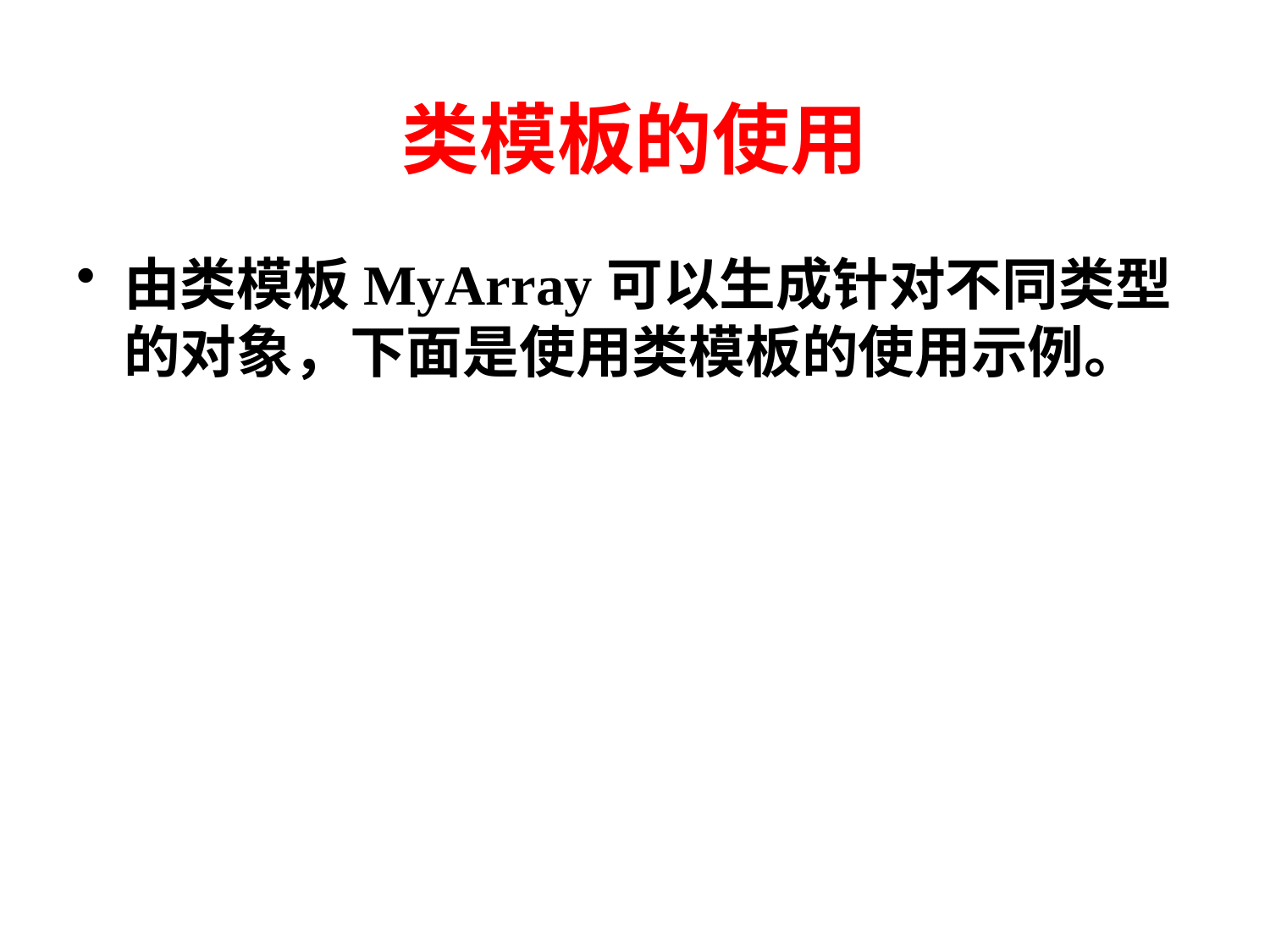

# 类模板的使用
由类模板MyArray可以生成针对不同类型的对象，下面是使用类模板的使用示例。